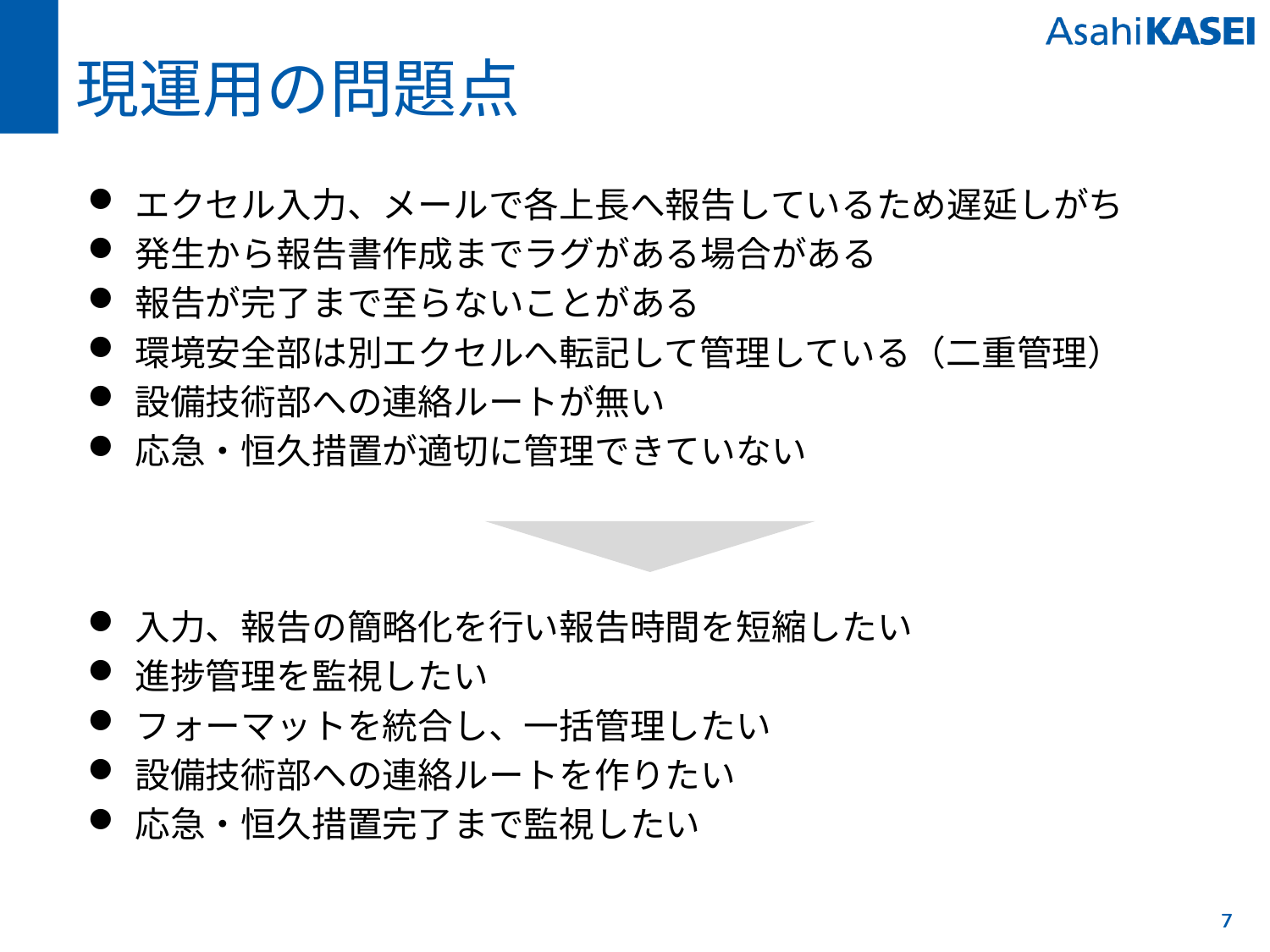

# 現運用の問題点
エクセル入力、メールで各上長へ報告しているため遅延しがち
発生から報告書作成までラグがある場合がある
報告が完了まで至らないことがある
環境安全部は別エクセルへ転記して管理している（二重管理）
設備技術部への連絡ルートが無い
応急・恒久措置が適切に管理できていない

入力、報告の簡略化を行い報告時間を短縮したい
進捗管理を監視したい
フォーマットを統合し、一括管理したい
設備技術部への連絡ルートを作りたい
応急・恒久措置完了まで監視したい